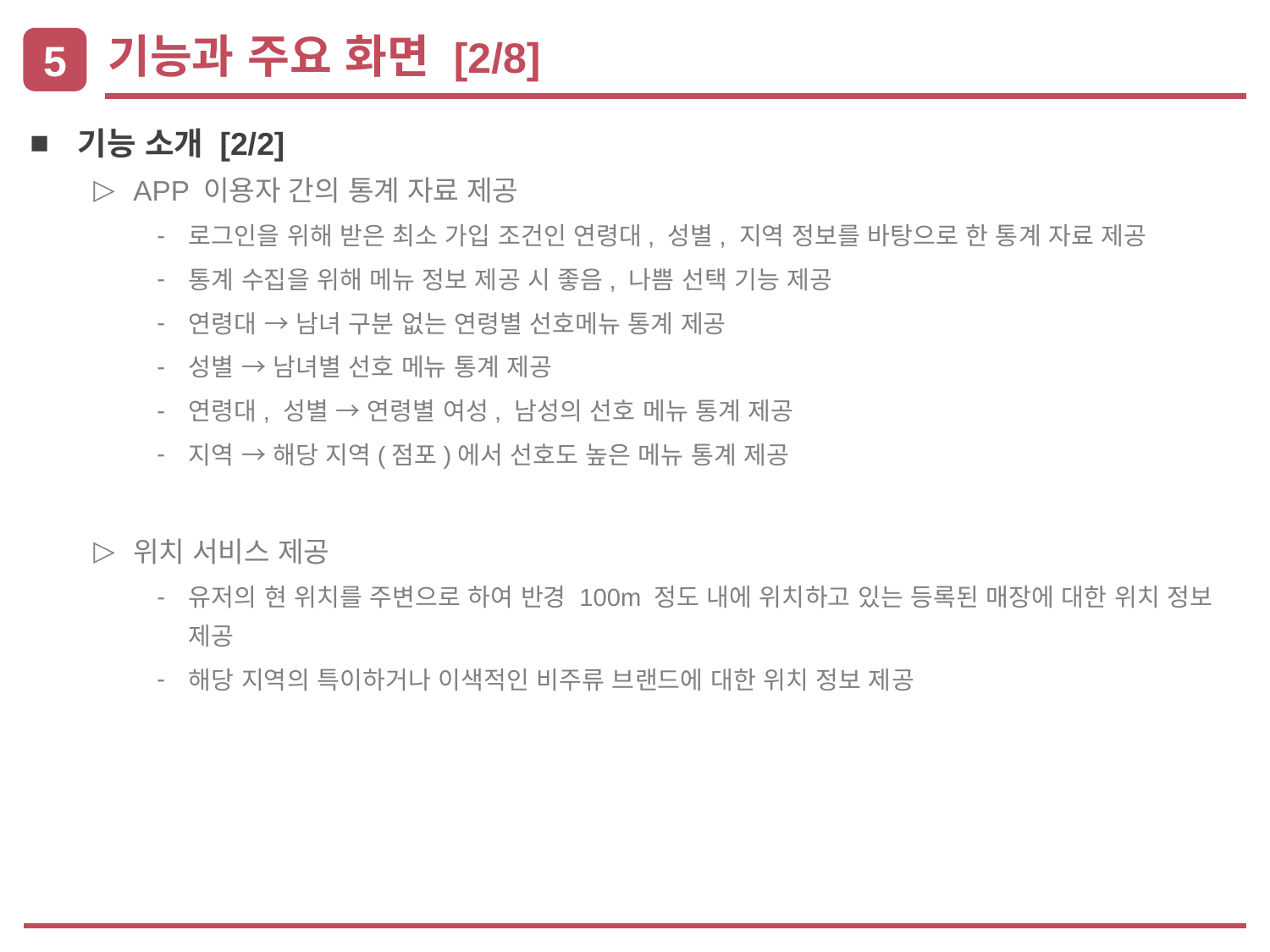

# 기능과 주요 화면 [2/8]
5
기능 소개 [2/2]
APP 이용자 간의 통계 자료 제공
로그인을 위해 받은 최소 가입 조건인 연령대, 성별, 지역 정보를 바탕으로 한 통계 자료 제공
통계 수집을 위해 메뉴 정보 제공 시 좋음, 나쁨 선택 기능 제공
연령대 → 남녀 구분 없는 연령별 선호메뉴 통계 제공
성별 → 남녀별 선호 메뉴 통계 제공
연령대, 성별 → 연령별 여성, 남성의 선호 메뉴 통계 제공
지역 → 해당 지역(점포)에서 선호도 높은 메뉴 통계 제공

위치 서비스 제공
유저의 현 위치를 주변으로 하여 반경 100m 정도 내에 위치하고 있는 등록된 매장에 대한 위치 정보 제공
해당 지역의 특이하거나 이색적인 비주류 브랜드에 대한 위치 정보 제공